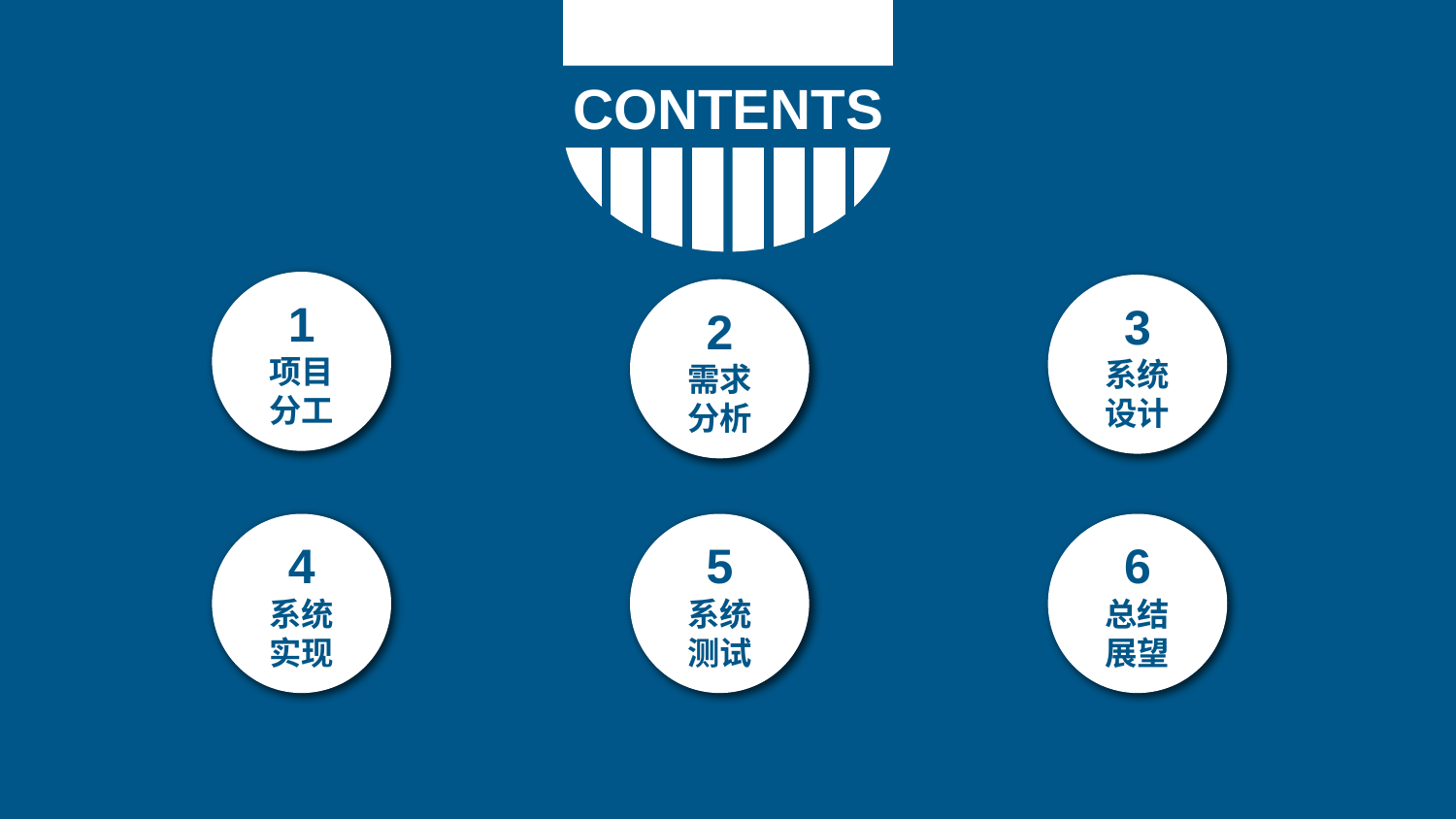

CONTENTS
1
项目
分工
3
系统
设计
2
需求
分析
4
系统
实现
5
系统
测试
6
总结
展望